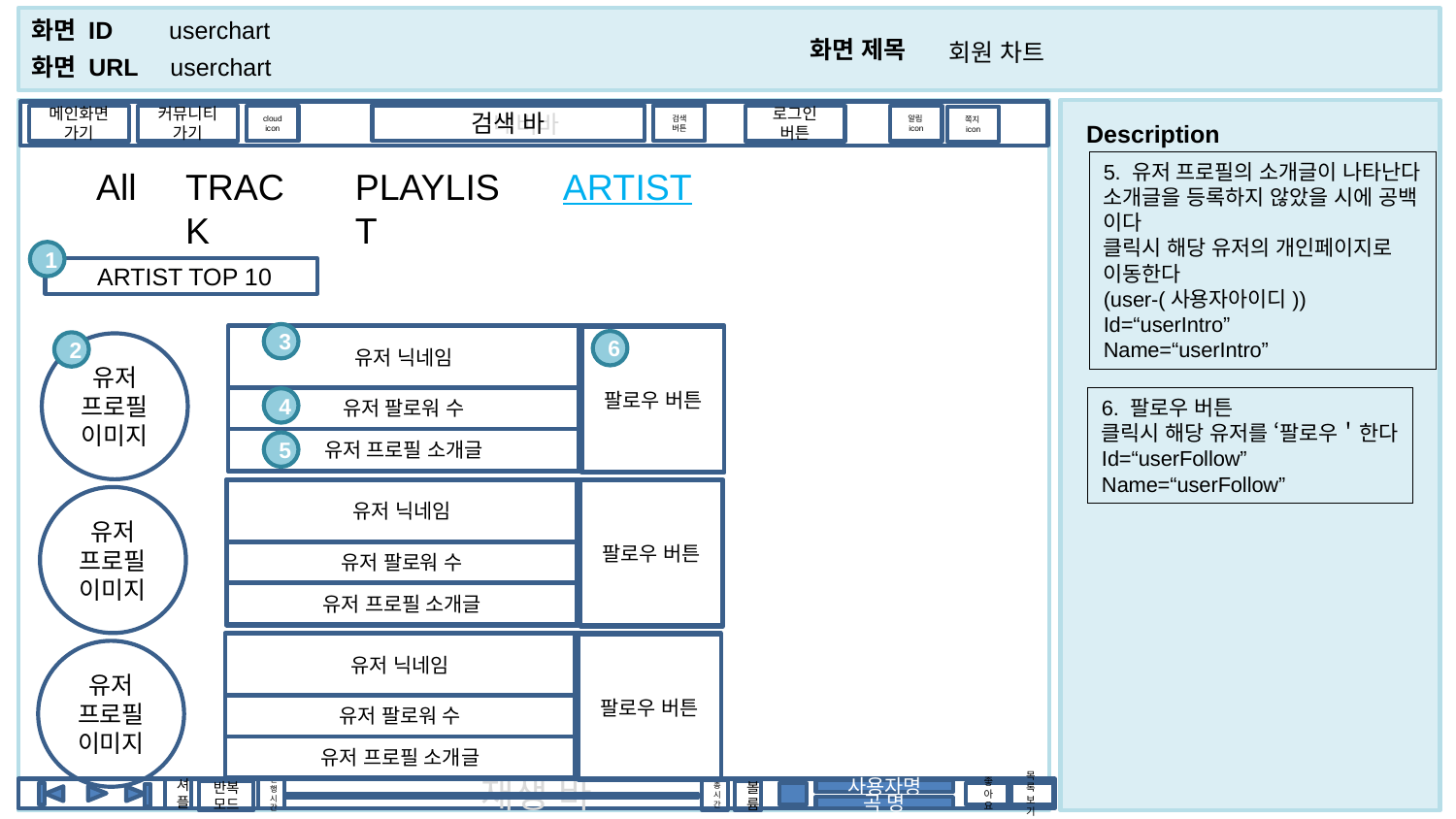

userchart
회원 차트
userchart
      네비바
검색 바
검색
버튼
cloud
icon
메인화면
가기
커뮤니티가기
로그인
버튼
알림icon
쪽지icon
5. 유저 프로필의 소개글이 나타난다
소개글을 등록하지 않았을 시에 공백
이다
클릭시 해당 유저의 개인페이지로
이동한다
(user-(사용자아이디))
Id=“userIntro”
Name=“userIntro”
All
TRACK
PLAYLIST
ARTIST
1
 ARTIST TOP 10
3

유저 닉네임
팔로우 버튼
유저 프로필 이미지
유저 팔로워 수
유저 프로필 소개글
6
2
6. 팔로우 버튼
클릭시 해당 유저를 ‘팔로우＇한다
Id=“userFollow”
Name=“userFollow”
4
5

유저 닉네임
팔로우 버튼
유저 프로필 이미지
유저 팔로워 수
유저 프로필 소개글

유저 닉네임
팔로우 버튼
유저 프로필 이미지
유저 팔로워 수
유저 프로필 소개글
셔플
진행시간
재생 바
총시간
사용자명
볼륨
반복 모드

좋아요
목록
보기

곡 명